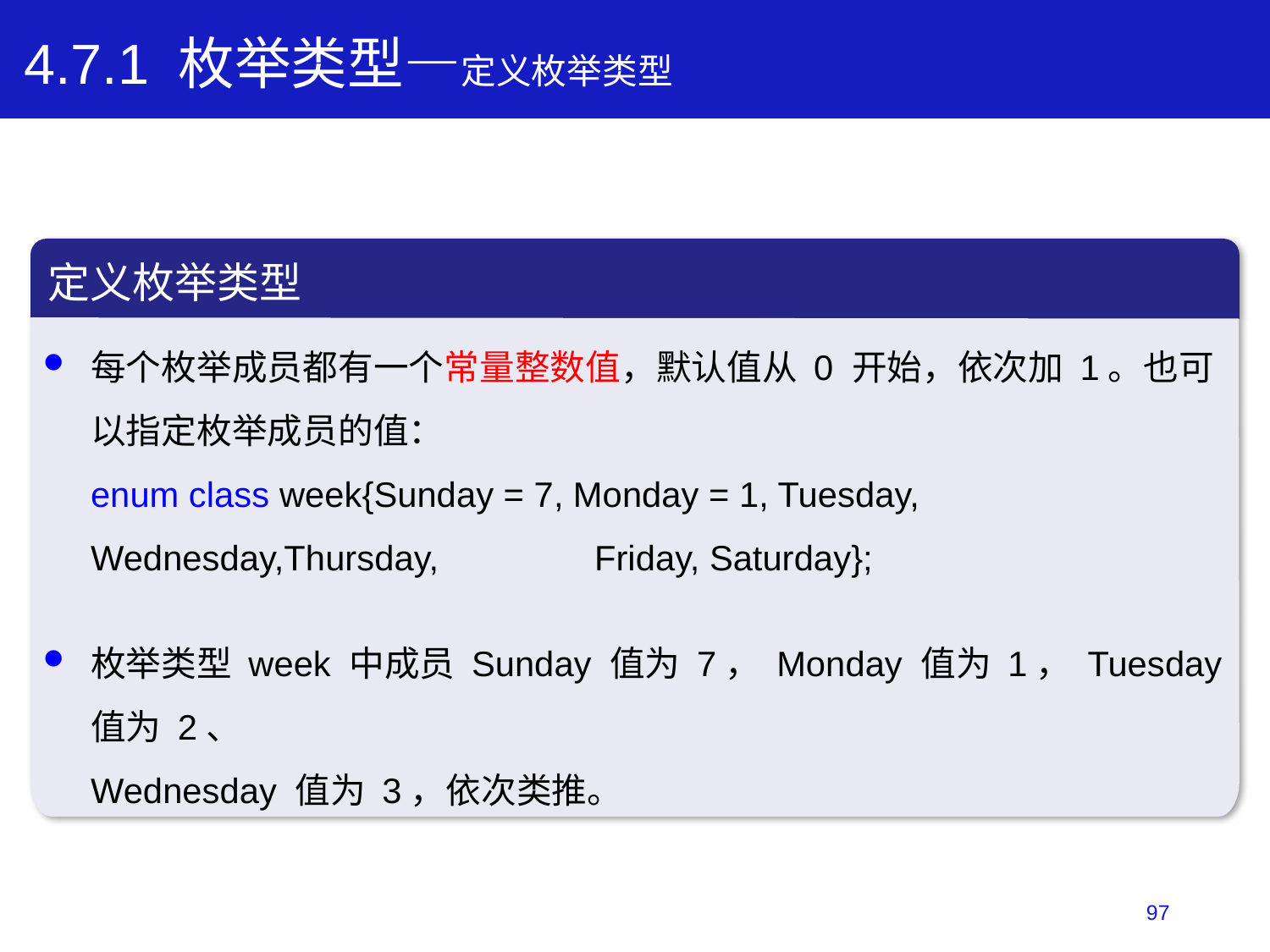

4.7.1 枚举类型—定义枚举类型
定义枚举类型
每个枚举成员都有一个常量整数值，默认值从 0 开始，依次加 1。也可以指定枚举成员的值：
enum class week{Sunday = 7, Monday = 1, Tuesday, Wednesday,Thursday,                Friday, Saturday};
枚举类型 week 中成员 Sunday 值为 7， Monday 值为 1， Tuesday 值为 2、
Wednesday 值为 3，依次类推。
97